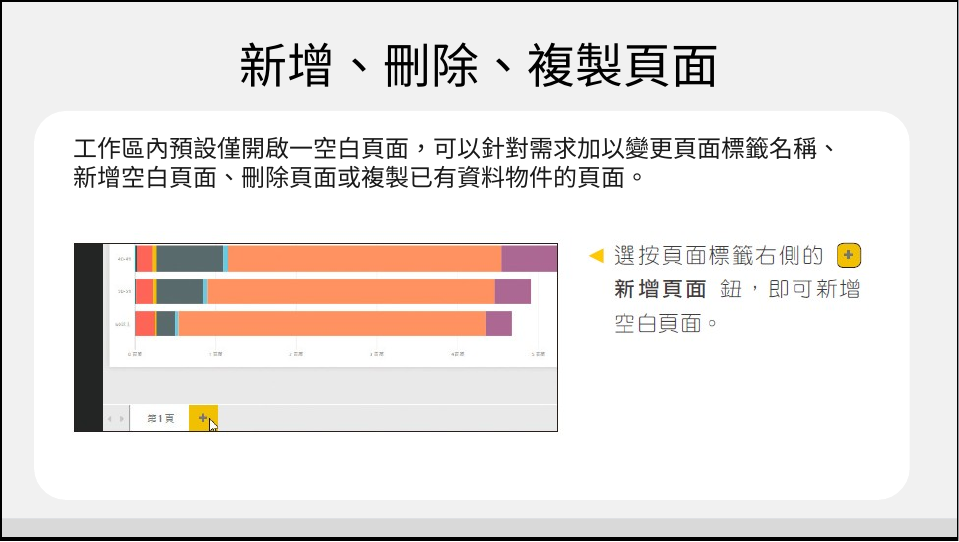

新增、刪除、複製頁面

工作區內預設僅開啟一空白頁面，可以針對需求加以變更頁面標籤名稱、 新增空白頁面、刪除頁面或複製已有資料物件的頁面。